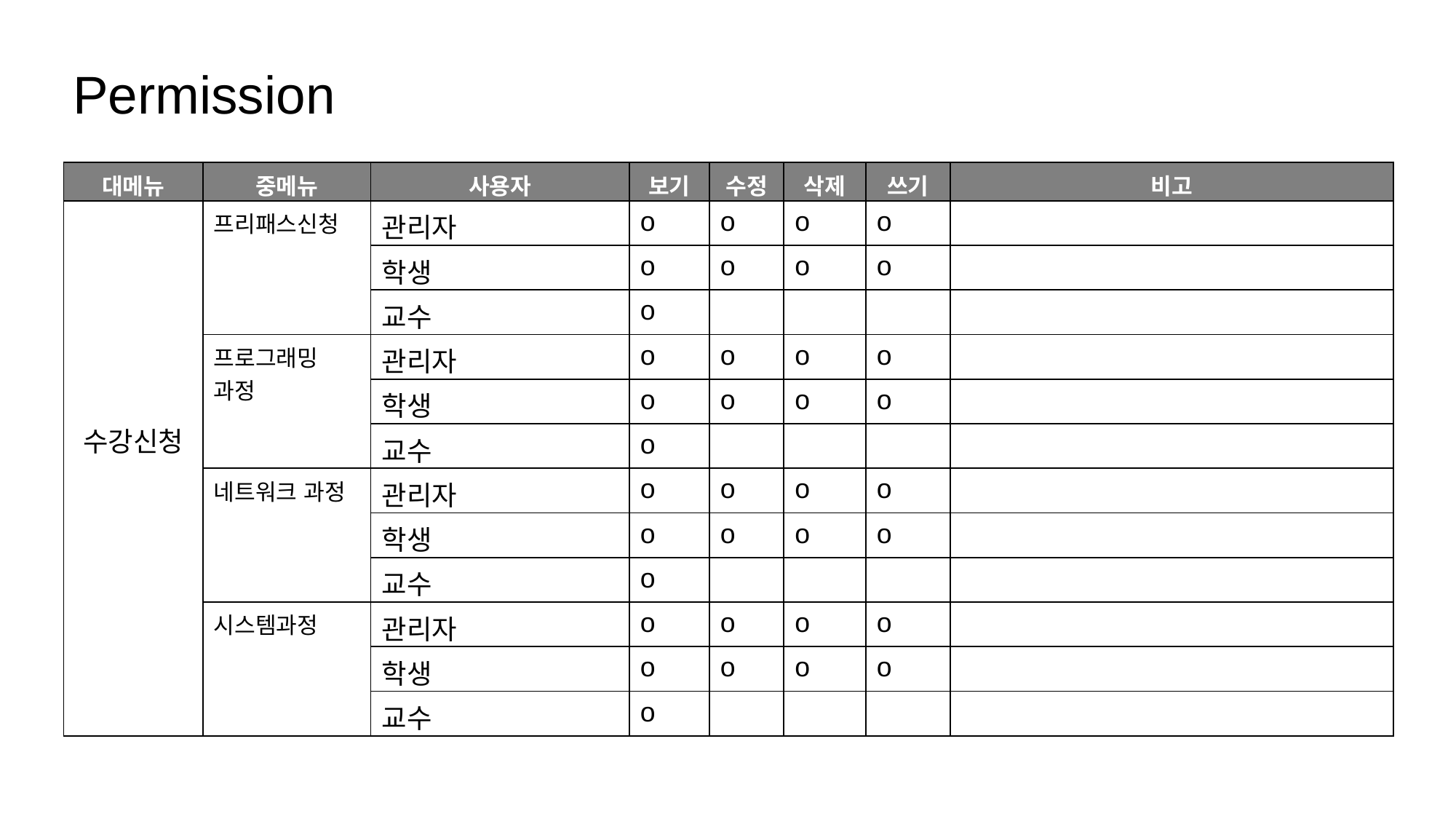

Permission
| 대메뉴 | 중메뉴 | 사용자 | 보기 | 수정 | 삭제 | 쓰기 | 비고 |
| --- | --- | --- | --- | --- | --- | --- | --- |
| 수강신청 | 프리패스신청 | 관리자 | o | o | o | o |  |
|  |  | 학생 | o | o | o | o |  |
|  |  | 교수 | o |  |  |  |  |
|  | 프로그래밍 과정 | 관리자 | o | o | o | o |  |
| 선생님 소개 |  | 학생 | o | o | o | o |  |
|  |  | 교수 | o |  |  |  |  |
|  | 네트워크 과정 | 관리자 | o | o | o | o |  |
|  |  | 학생 | o | o | o | o |  |
| 학습 커뮤니티 |  | 교수 | o |  |  |  |  |
|  | 시스템과정 | 관리자 | o | o | o | o |  |
|  |  | 학생 | o | o | o | o |  |
|  |  | 교수 | o |  |  |  |  |